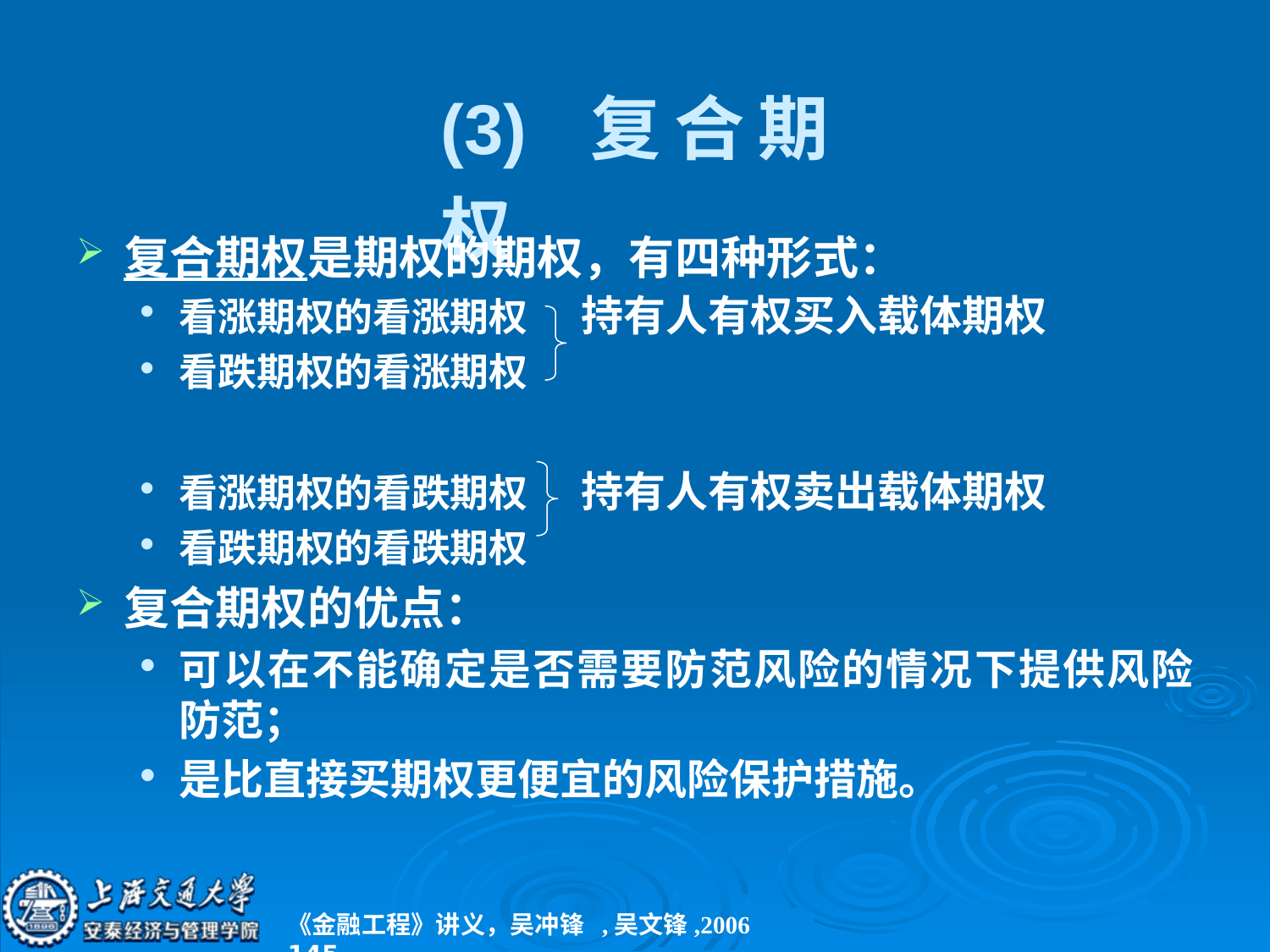

# (3) 复合期权
复合期权是期权的期权，有四种形式：
看涨期权的看涨期权      持有人有权买入载体期权
看跌期权的看涨期权

看涨期权的看跌期权      持有人有权卖出载体期权
看跌期权的看跌期权
复合期权的优点：
可以在不能确定是否需要防范风险的情况下提供风险防范；
是比直接买期权更便宜的风险保护措施。